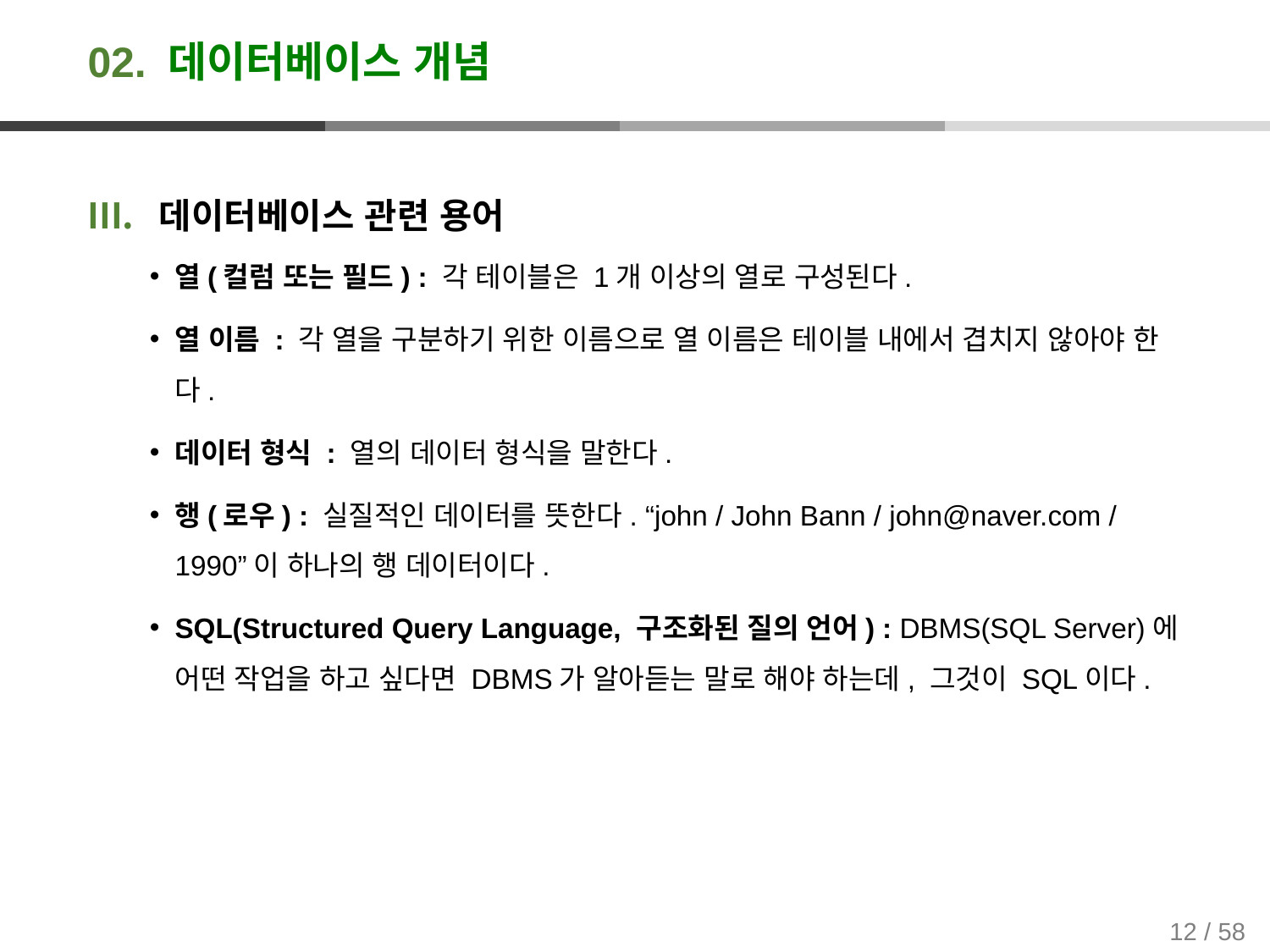

# 02. 데이터베이스 개념
데이터베이스 관련 용어
열(컬럼 또는 필드) : 각 테이블은 1개 이상의 열로 구성된다.
열 이름 : 각 열을 구분하기 위한 이름으로 열 이름은 테이블 내에서 겹치지 않아야 한다.
데이터 형식 : 열의 데이터 형식을 말한다.
행(로우) : 실질적인 데이터를 뜻한다. “john / John Bann / john@naver.com / 1990”이 하나의 행 데이터이다.
SQL(Structured Query Language, 구조화된 질의 언어) : DBMS(SQL Server)에 어떤 작업을 하고 싶다면 DBMS가 알아듣는 말로 해야 하는데, 그것이 SQL이다.